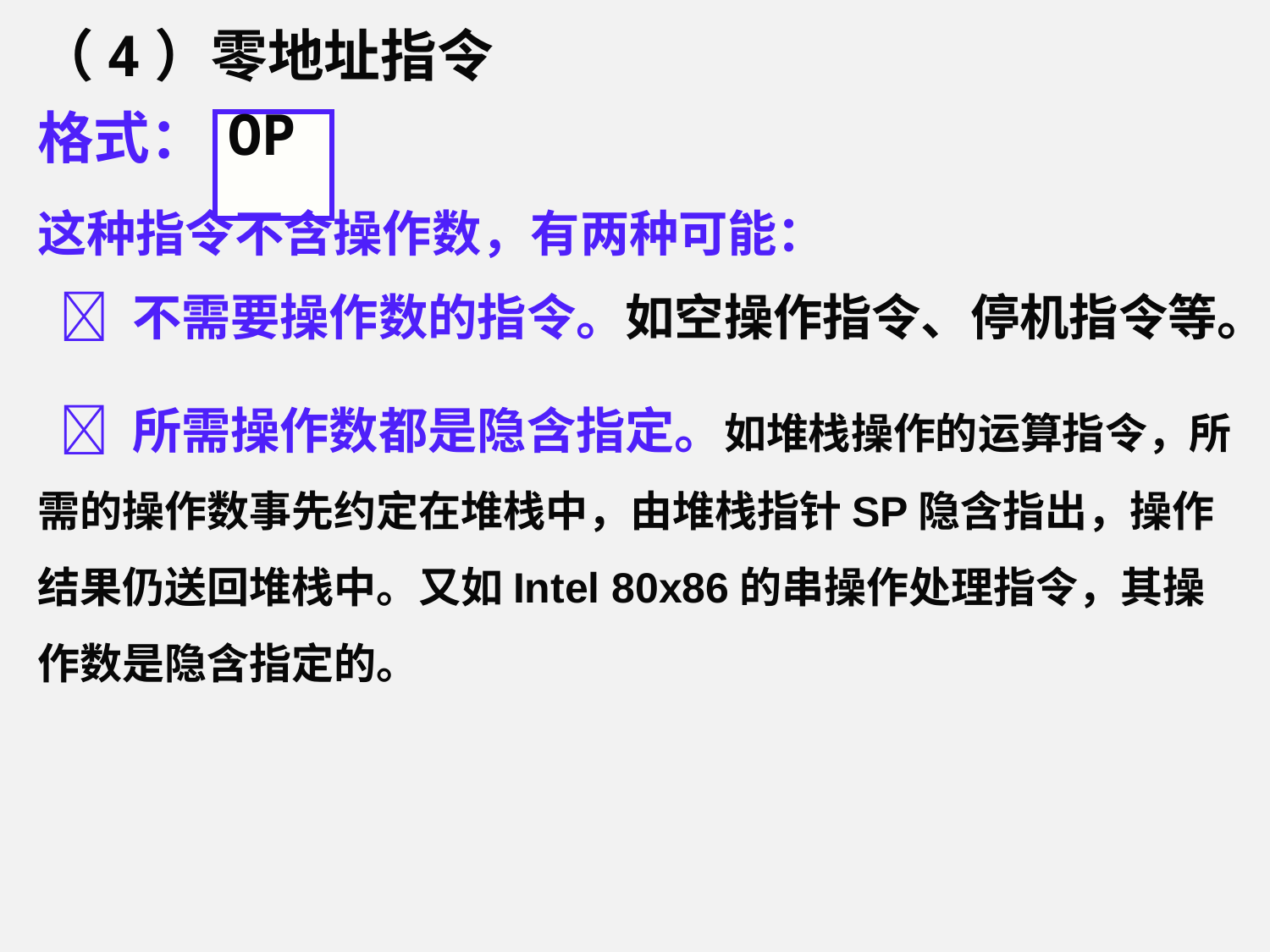

（4）零地址指令
格式：
OP
这种指令不含操作数，有两种可能：
  • 不需要操作数的指令。如空操作指令、停机指令等。
  • 所需操作数都是隐含指定。如堆栈操作的运算指令，所需的操作数事先约定在堆栈中，由堆栈指针SP隐含指出，操作结果仍送回堆栈中。又如Intel 80x86的串操作处理指令，其操作数是隐含指定的。
51